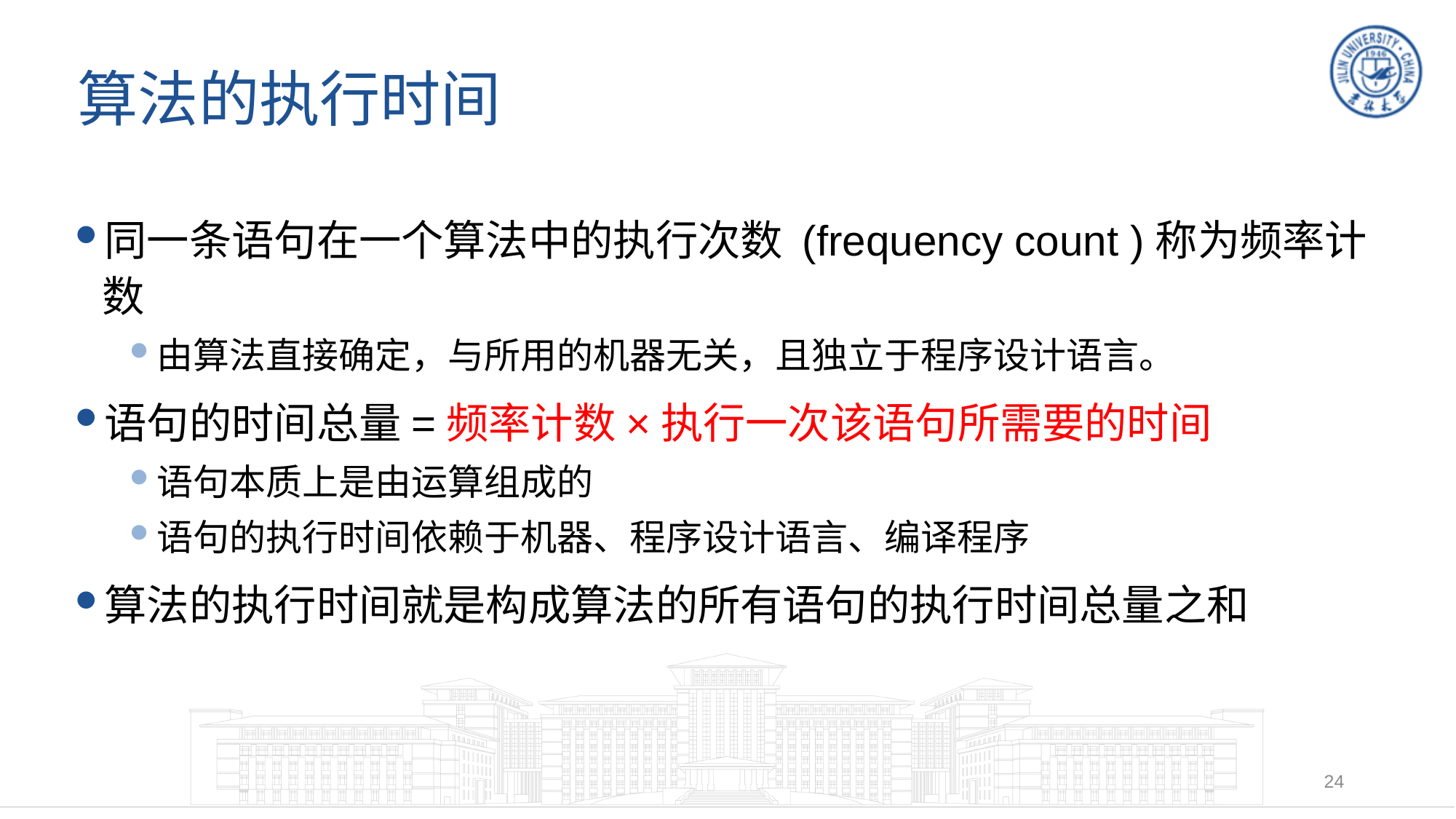

# 算法的执行时间
同一条语句在一个算法中的执行次数 (frequency count )称为频率计数
由算法直接确定，与所用的机器无关，且独立于程序设计语言。
语句的时间总量=频率计数×执行一次该语句所需要的时间
语句本质上是由运算组成的
语句的执行时间依赖于机器、程序设计语言、编译程序
算法的执行时间就是构成算法的所有语句的执行时间总量之和
24